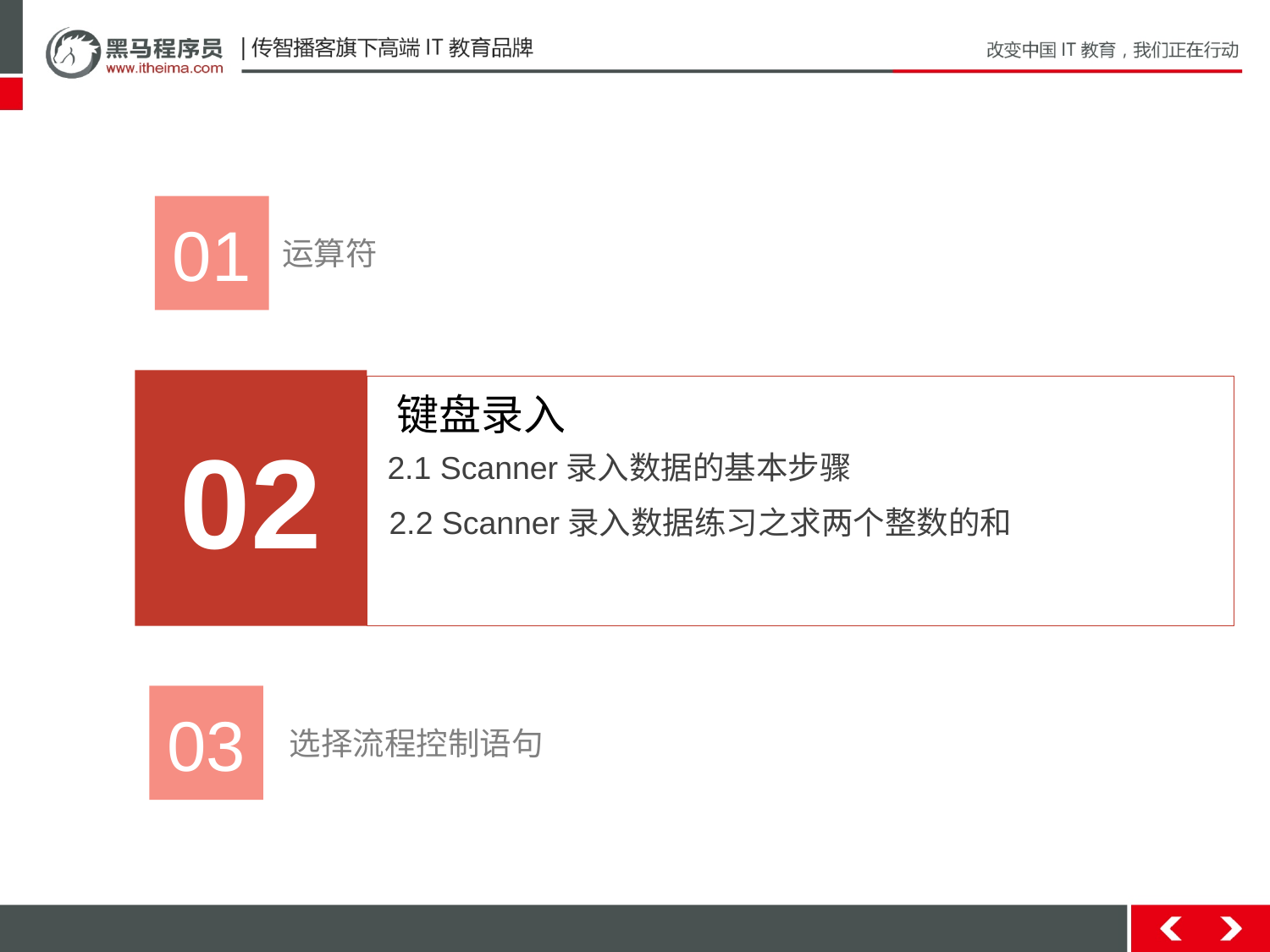

01
运算符
02

 键盘录入

2.1 Scanner录入数据的基本步骤

2.2 Scanner录入数据练习之求两个整数的和
03
 选择流程控制语句